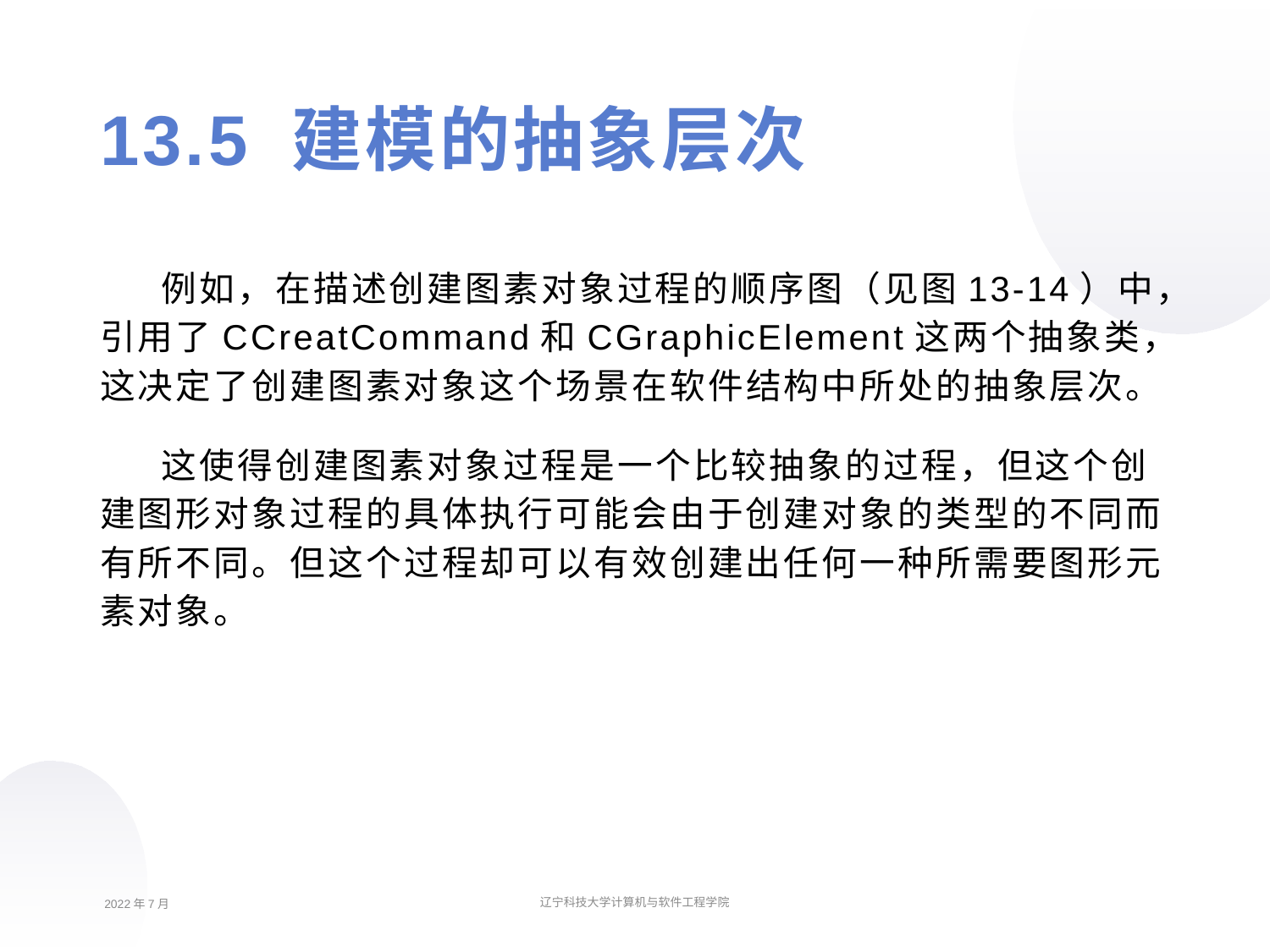

13.5 建模的抽象层次
例如，在描述创建图素对象过程的顺序图（见图13-14）中，引用了CCreatCommand和CGraphicElement这两个抽象类，这决定了创建图素对象这个场景在软件结构中所处的抽象层次。
这使得创建图素对象过程是一个比较抽象的过程，但这个创建图形对象过程的具体执行可能会由于创建对象的类型的不同而有所不同。但这个过程却可以有效创建出任何一种所需要图形元素对象。

2022年7月
辽宁科技大学计算机与软件工程学院
101